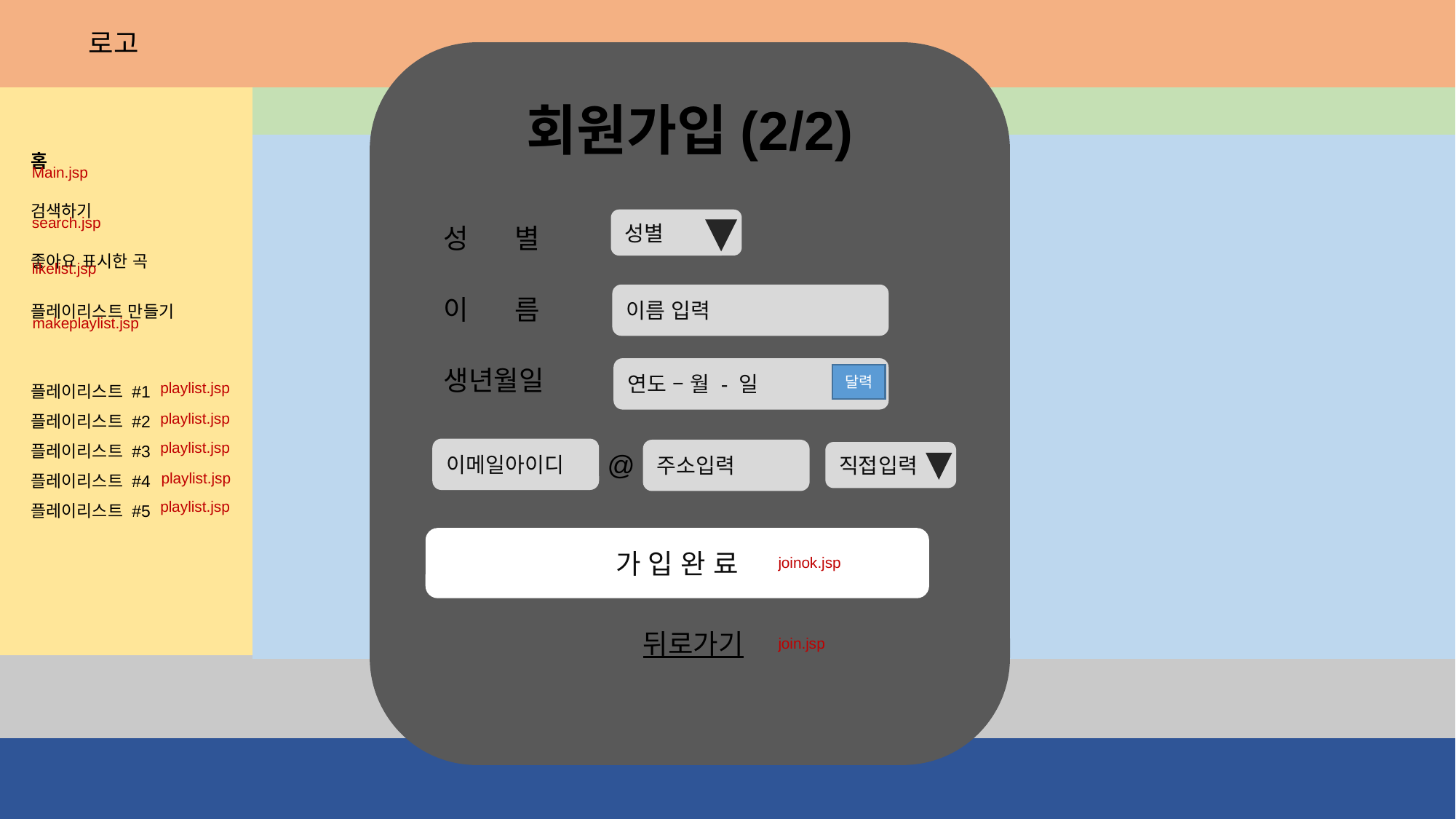

로고

회원가입(2/2)
홈
검색하기
좋아요 표시한 곡
플레이리스트 만들기

플레이리스트 #1
플레이리스트 #2
플레이리스트 #3
플레이리스트 #4
플레이리스트 #5
Main.jsp
search.jsp
likelist.jsp
makeplaylist.jsp
playlist.jsp
playlist.jsp
playlist.jsp
playlist.jsp
playlist.jsp
성별
성      별

이름 입력
이      름
생년월일
연도 – 월 - 일
달력
이메일아이디
주소입력
@
직접입력

가 입 완 료
joinok.jsp
뒤로가기
join.jsp